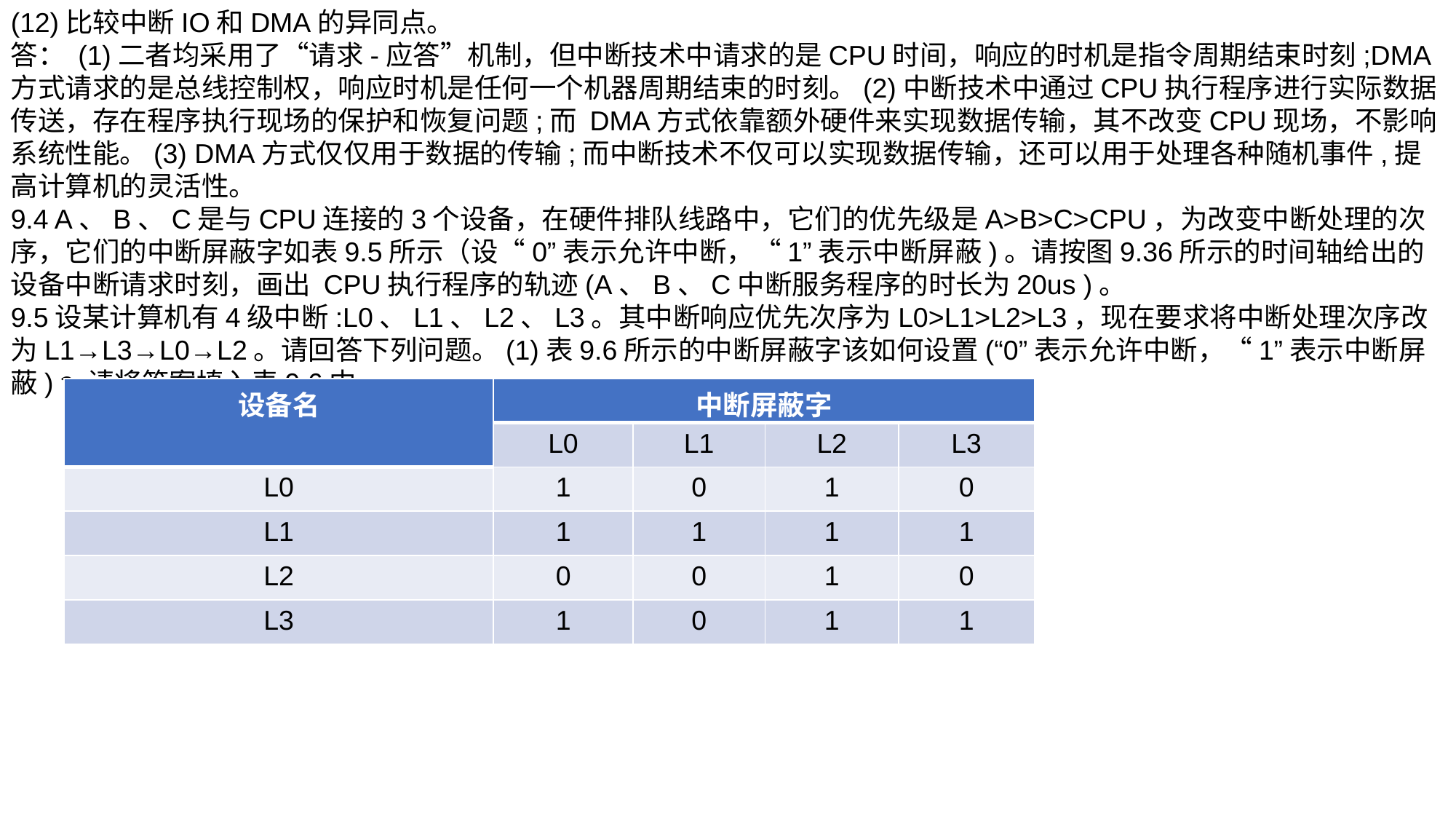

(12)比较中断IO和DMA的异同点。
答： (1)二者均采用了“请求-应答”机制，但中断技术中请求的是CPU时间，响应的时机是指令周期结束时刻;DMA方式请求的是总线控制权，响应时机是任何一个机器周期结束的时刻。(2)中断技术中通过CPU执行程序进行实际数据传送，存在程序执行现场的保护和恢复问题;而 DMA方式依靠额外硬件来实现数据传输，其不改变CPU现场，不影响系统性能。(3) DMA方式仅仅用于数据的传输;而中断技术不仅可以实现数据传输，还可以用于处理各种随机事件,提高计算机的灵活性。
9.4 A、B、C是与CPU连接的3个设备，在硬件排队线路中，它们的优先级是A>B>C>CPU，为改变中断处理的次序，它们的中断屏蔽字如表9.5所示（设“0”表示允许中断，“1”表示中断屏蔽)。请按图9.36所示的时间轴给出的设备中断请求时刻，画出 CPU执行程序的轨迹(A、B、C中断服务程序的时长为20us )。
9.5设某计算机有4级中断:L0、L1、L2、L3。其中断响应优先次序为L0>L1>L2>L3，现在要求将中断处理次序改为L1→L3→L0→L2。请回答下列问题。(1)表9.6所示的中断屏蔽字该如何设置(“0”表示允许中断，“1”表示中断屏蔽)﹖请将答案填入表9.6中。

| 设备名 | 中断屏蔽字 |  |  |  |
| --- | --- | --- | --- | --- |
|  | L0 | L1 | L2 | L3 |
| L0 | 1 | 0 | 1 | 0 |
| L1 | 1 | 1 | 1 | 1 |
| L2 | 0 | 0 | 1 | 0 |
| L3 | 1 | 0 | 1 | 1 |